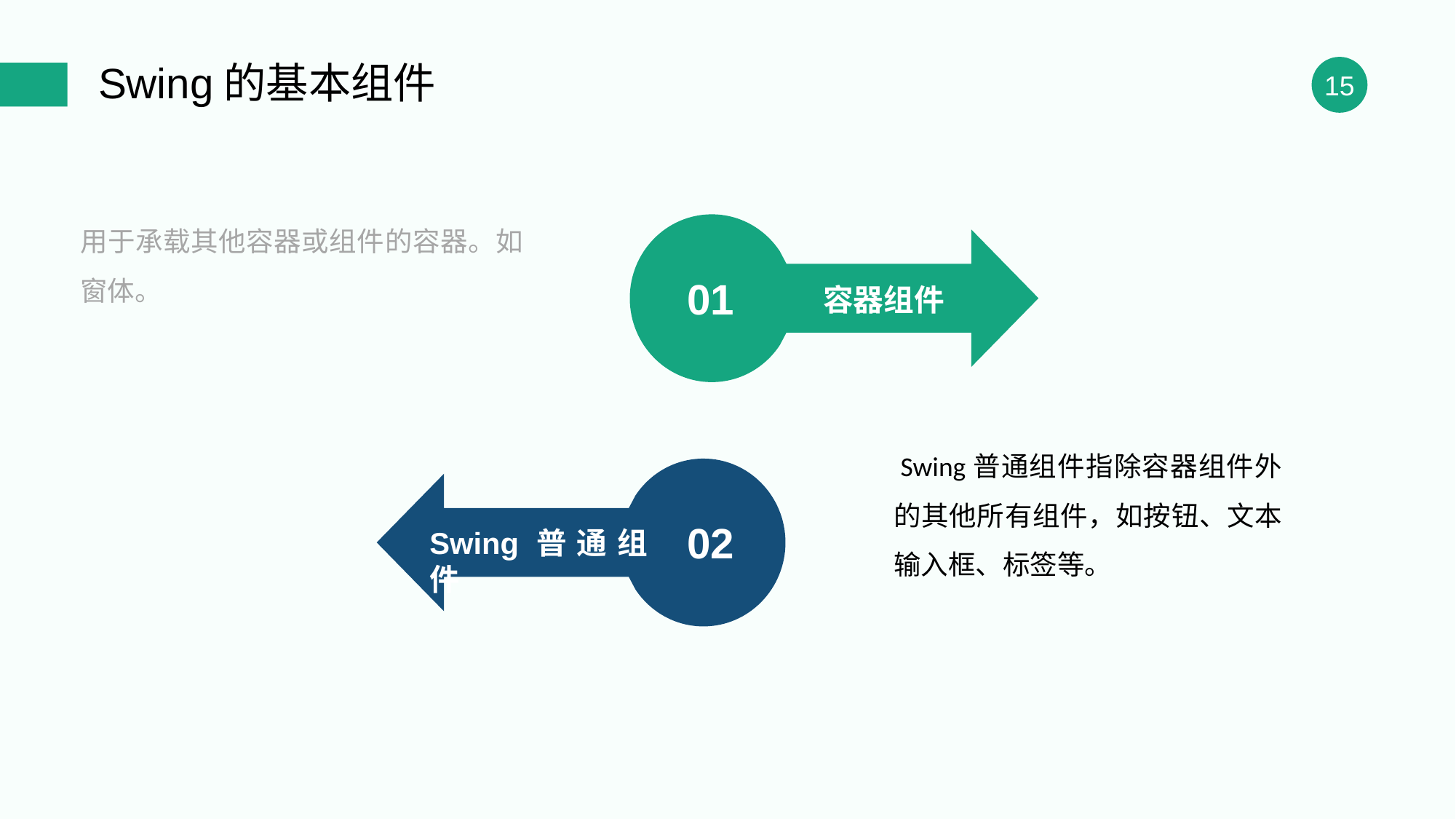

Swing的基本组件
用于承载其他容器或组件的容器。如窗体。

容器组件
01
 Swing普通组件指除容器组件外的其他所有组件，如按钮、文本输入框、标签等。

Swing普通组件
02